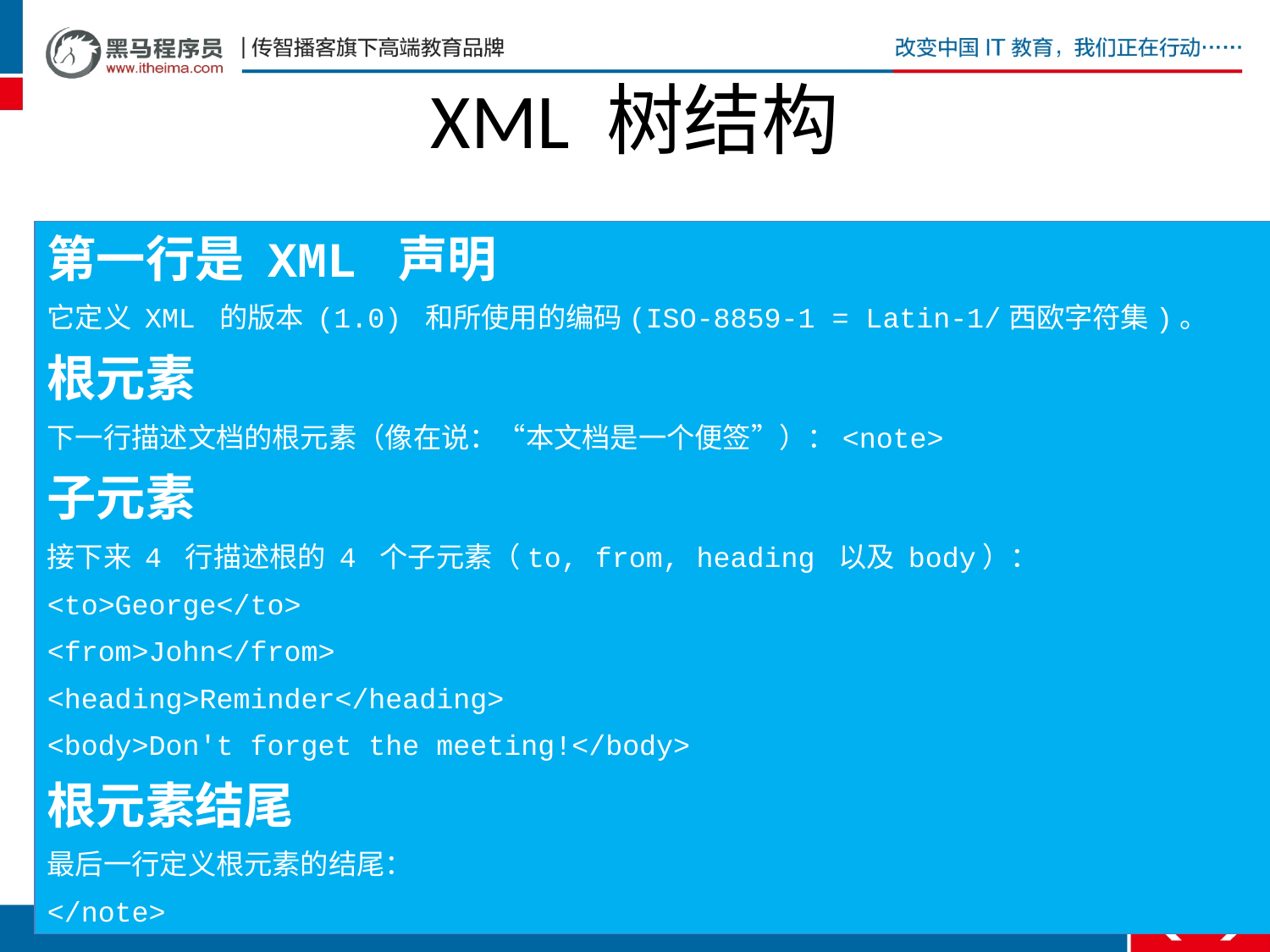

# XML 树结构
第一行是 XML 声明
它定义 XML 的版本 (1.0) 和所使用的编码(ISO-8859-1 = Latin-1/西欧字符集)。
根元素
下一行描述文档的根元素（像在说：“本文档是一个便签”）：<note>
子元素
接下来 4 行描述根的 4 个子元素（to, from, heading 以及 body）：
<to>George</to>
<from>John</from>
<heading>Reminder</heading>
<body>Don't forget the meeting!</body>
根元素结尾
最后一行定义根元素的结尾：
</note>